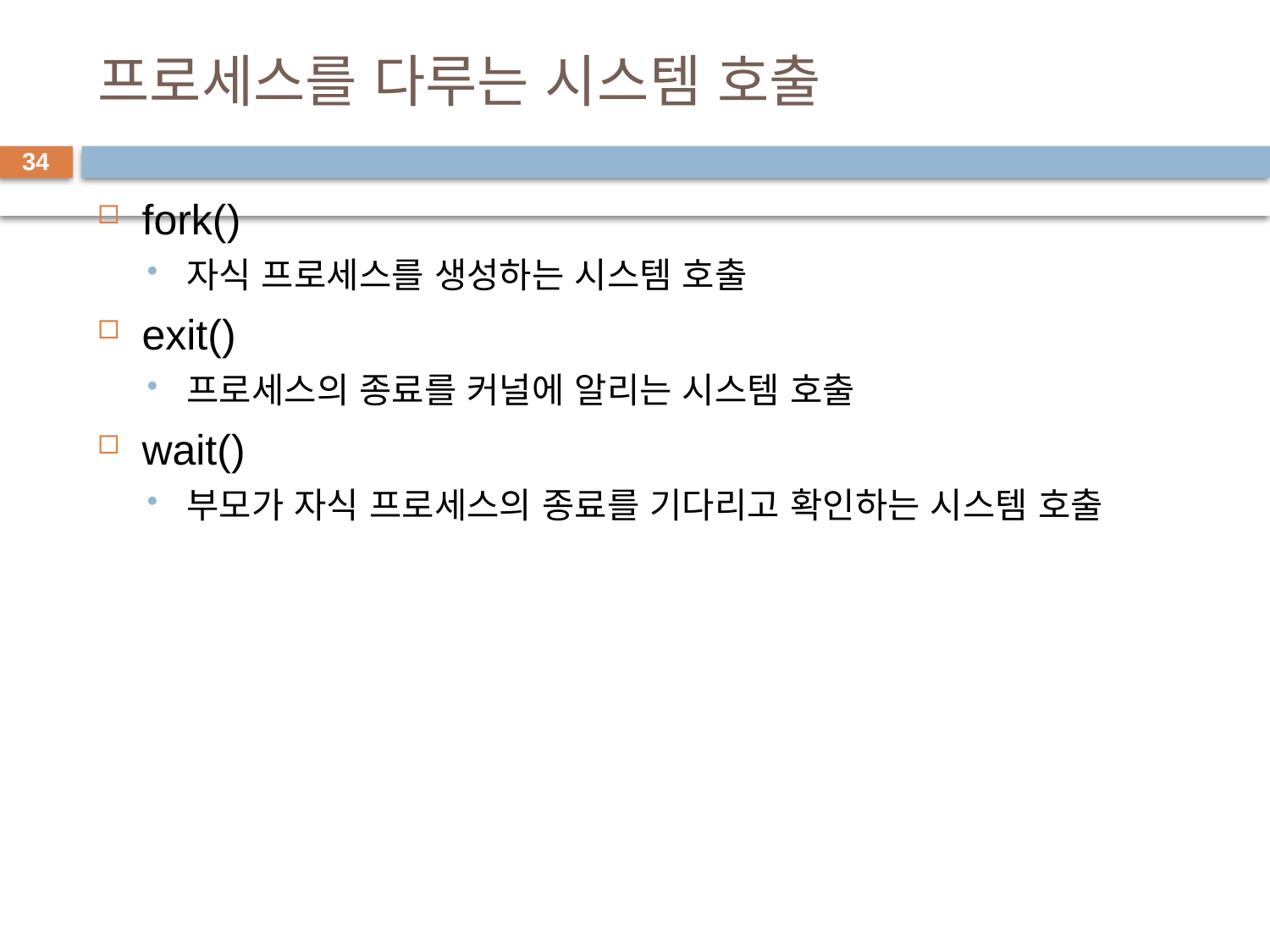

# 프로세스를 다루는 시스템 호출
34
fork()
자식 프로세스를 생성하는 시스템 호출
exit()
프로세스의 종료를 커널에 알리는 시스템 호출
wait()
부모가 자식 프로세스의 종료를 기다리고 확인하는 시스템 호출